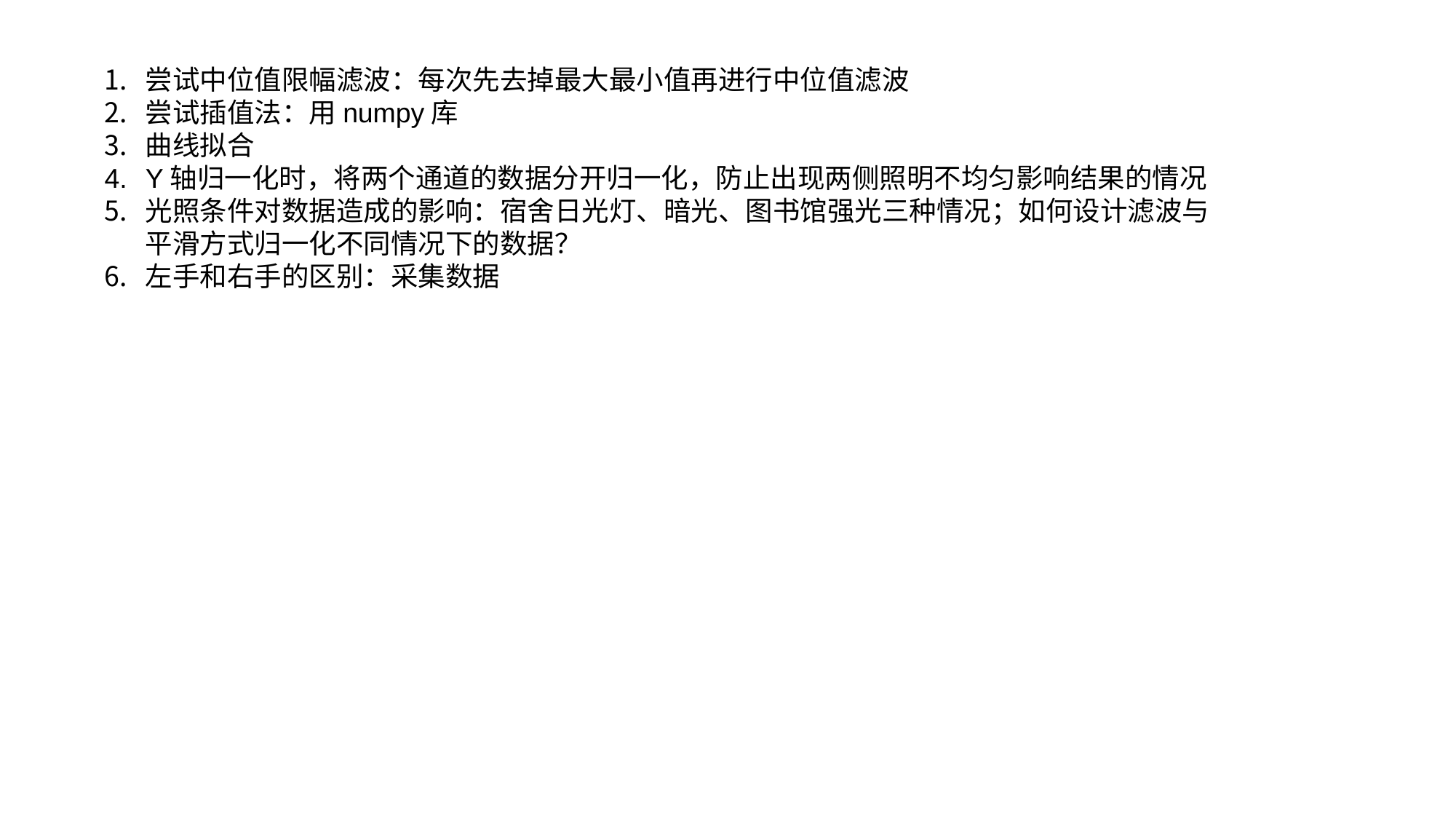

尝试中位值限幅滤波：每次先去掉最大最小值再进行中位值滤波
尝试插值法：用numpy库
曲线拟合
Y轴归一化时，将两个通道的数据分开归一化，防止出现两侧照明不均匀影响结果的情况
光照条件对数据造成的影响：宿舍日光灯、暗光、图书馆强光三种情况；如何设计滤波与平滑方式归一化不同情况下的数据？
左手和右手的区别：采集数据